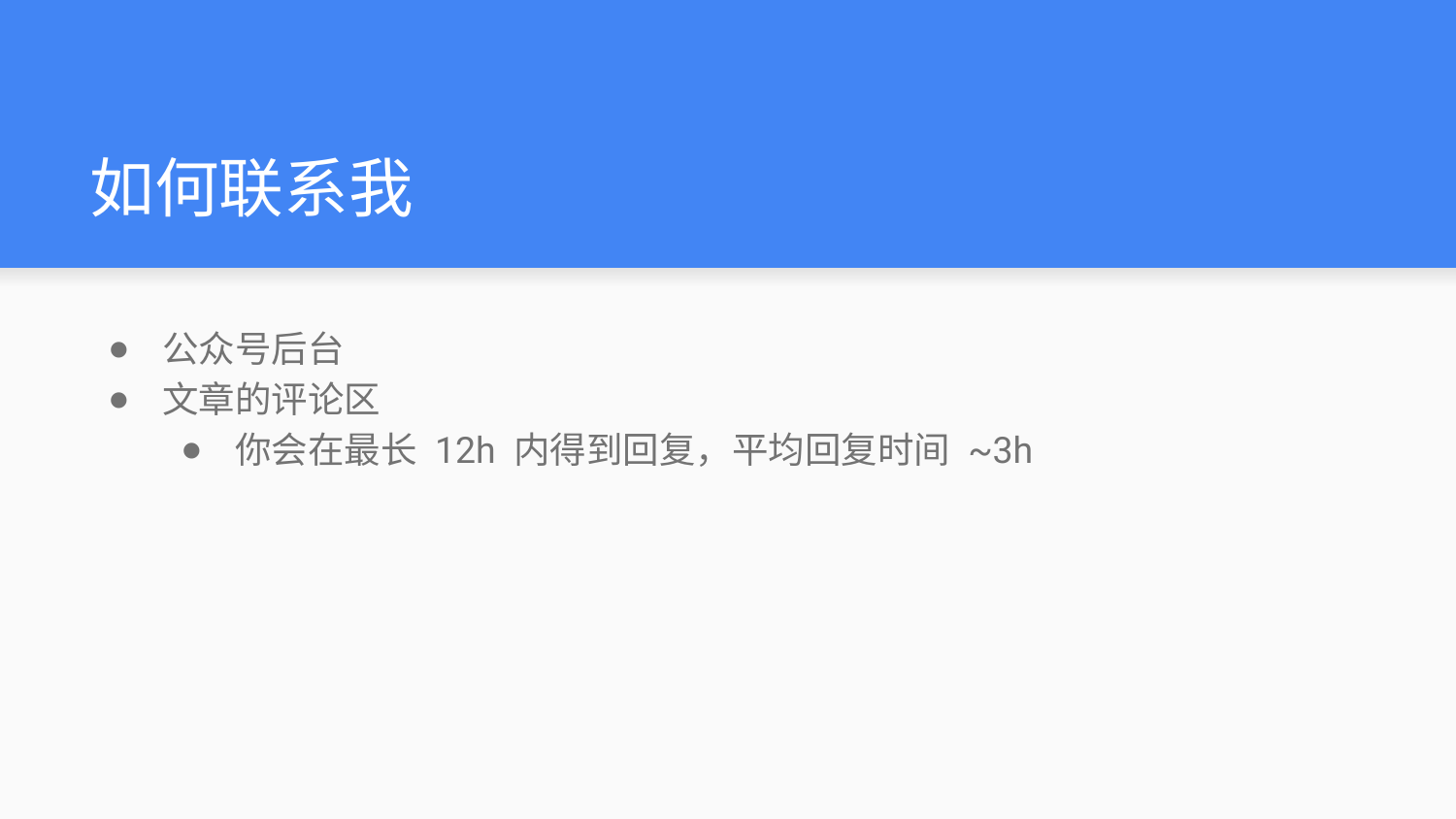

# 如何联系我
公众号后台
文章的评论区
你会在最长 12h 内得到回复，平均回复时间 ~3h